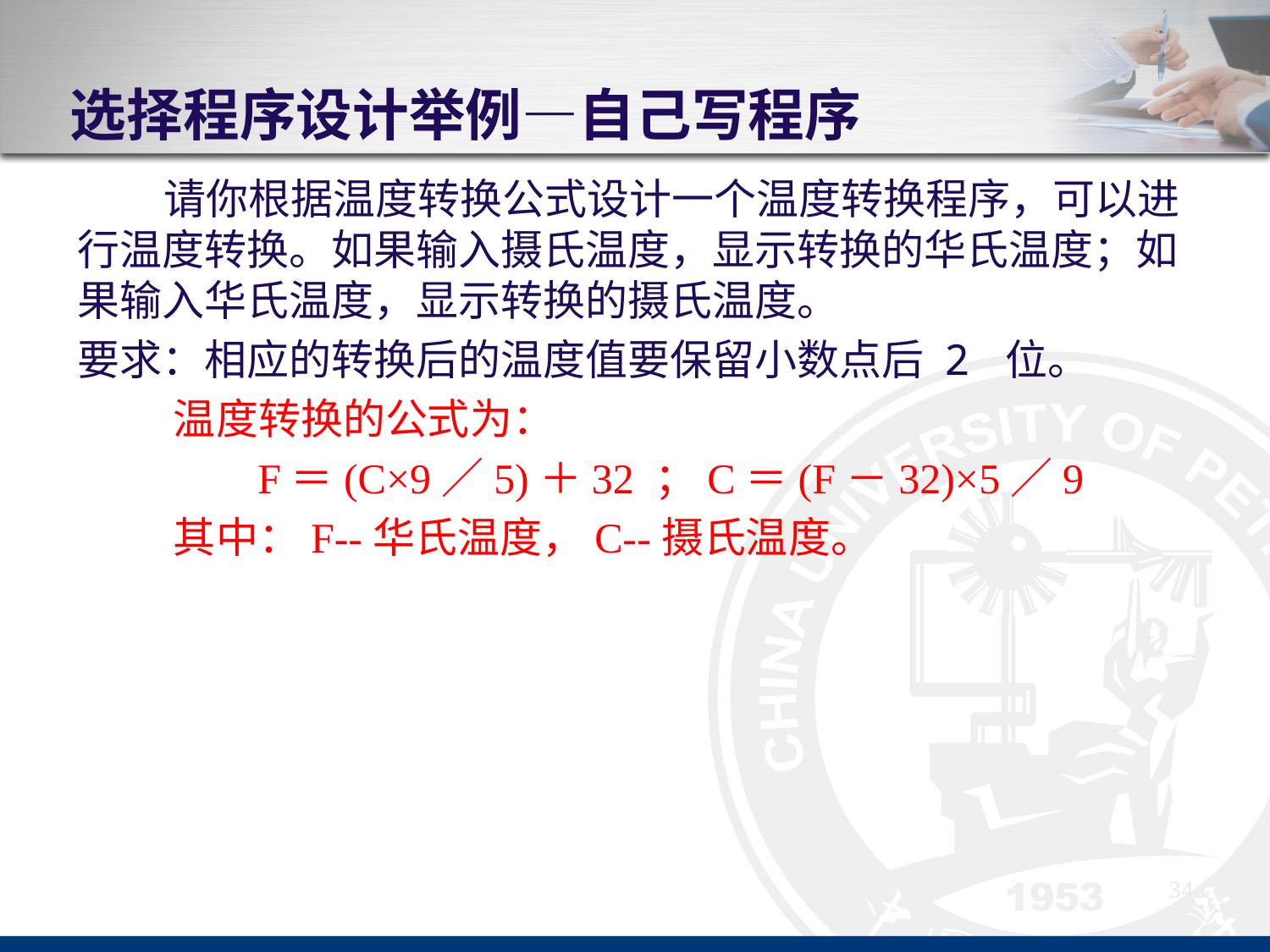

# 选择程序设计举例—自己写程序
        请你根据温度转换公式设计一个温度转换程序，可以进行温度转换。如果输入摄氏温度，显示转换的华氏温度；如果输入华氏温度，显示转换的摄氏温度。
要求：相应的转换后的温度值要保留小数点后 2 位。
         温度转换的公式为：
                 F＝(C×9／5)＋32 ；C＝(F－32)×5／9
         其中：F--华氏温度，C--摄氏温度。
34